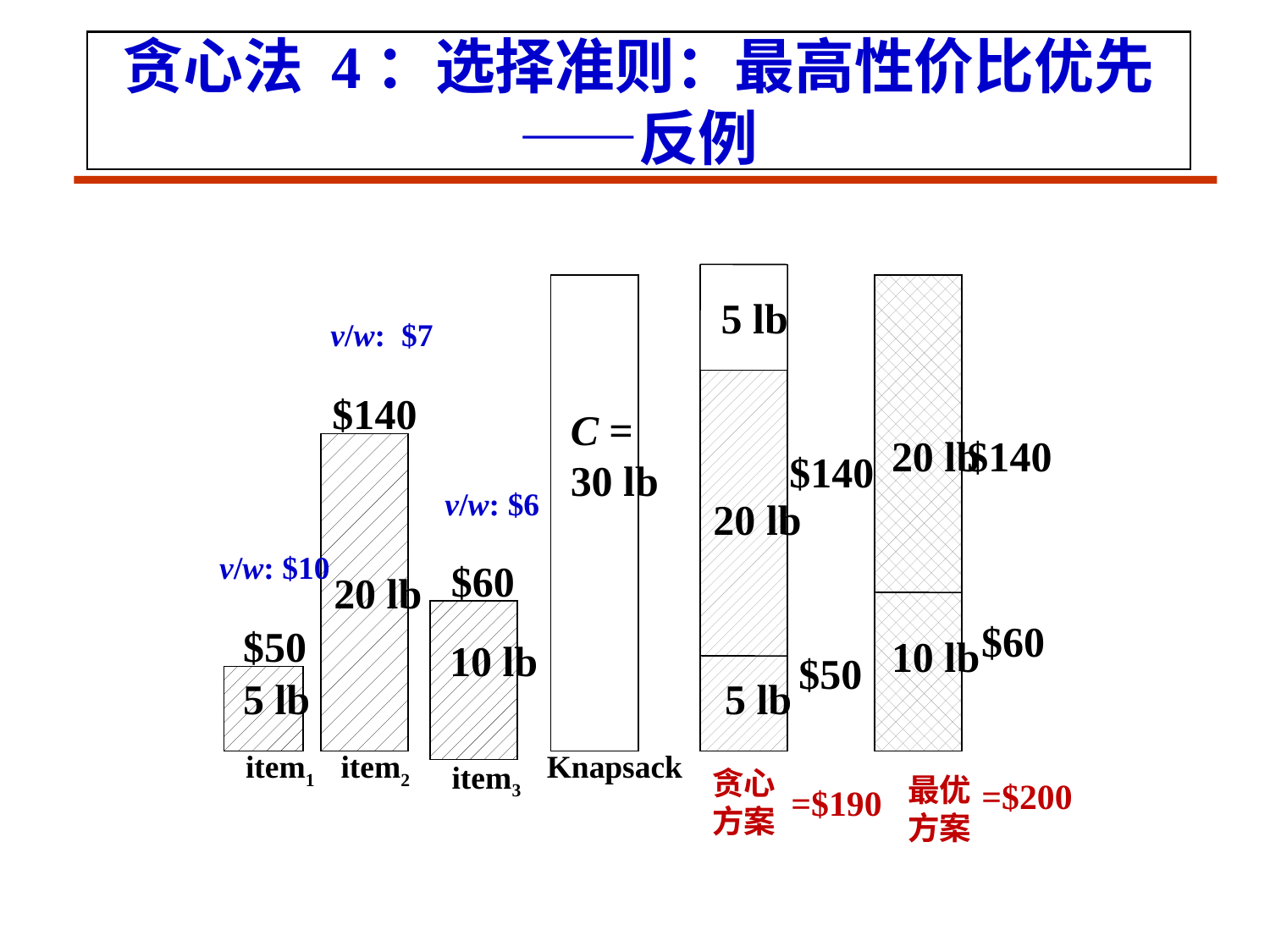

# 贪心法 4：选择准则：最高性价比优先 ——反例

5 lb
v/w:  $7

$140

20 lb
item2
C =
30 lb
$140
20 lb
$140
v/w: $6
20 lb
v/w: $10
$60

$60
$50
10 lb
10 lb
$50

5 lb
5 lb
item1
Knapsack
item3
贪心
方案
最优
方案
=$200
=$190